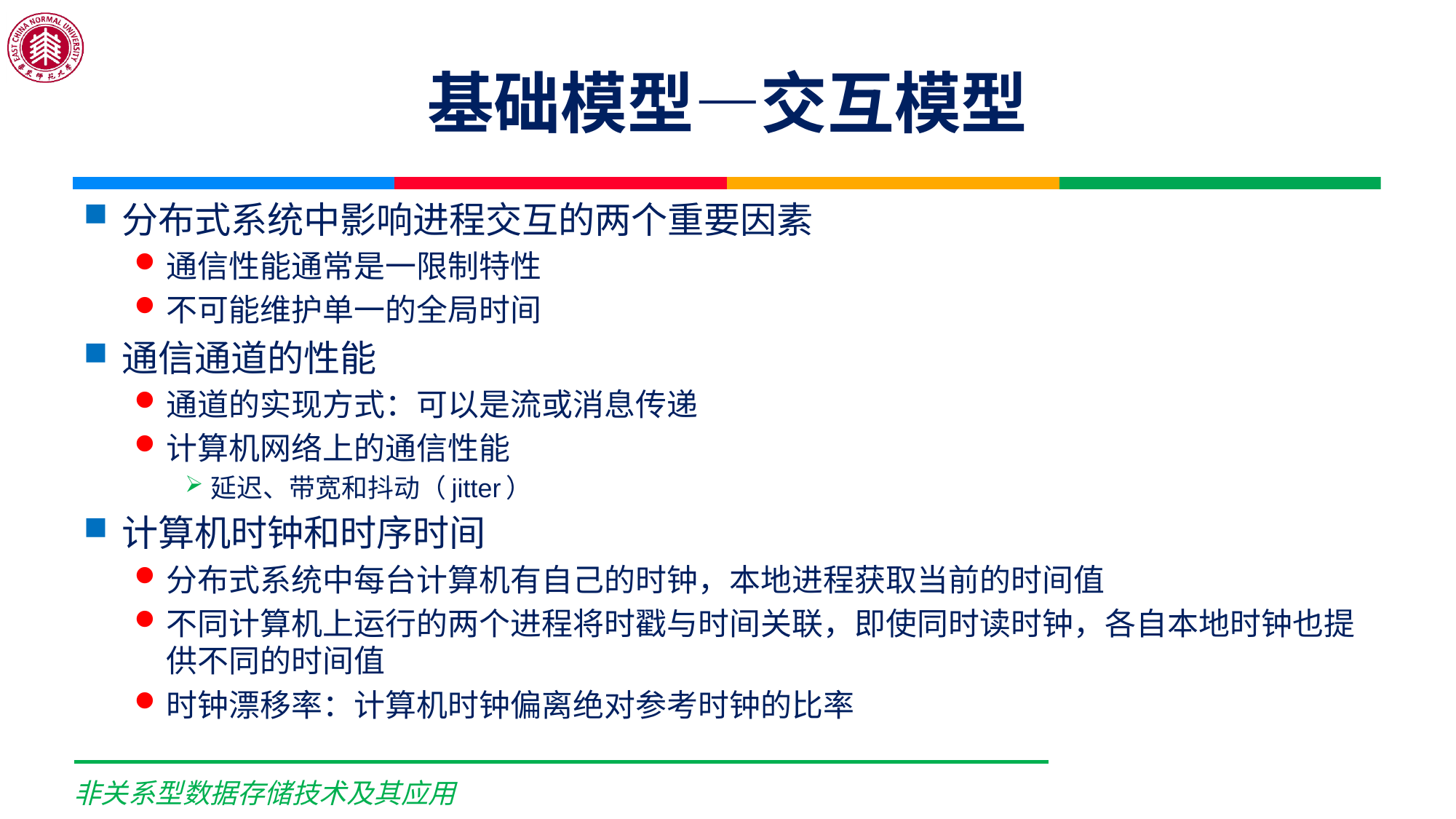

# 基础模型—交互模型
分布式系统中影响进程交互的两个重要因素
通信性能通常是一限制特性
不可能维护单一的全局时间
通信通道的性能
通道的实现方式：可以是流或消息传递
计算机网络上的通信性能
延迟、带宽和抖动（jitter）
计算机时钟和时序时间
分布式系统中每台计算机有自己的时钟，本地进程获取当前的时间值
不同计算机上运行的两个进程将时戳与时间关联，即使同时读时钟，各自本地时钟也提供不同的时间值
时钟漂移率：计算机时钟偏离绝对参考时钟的比率